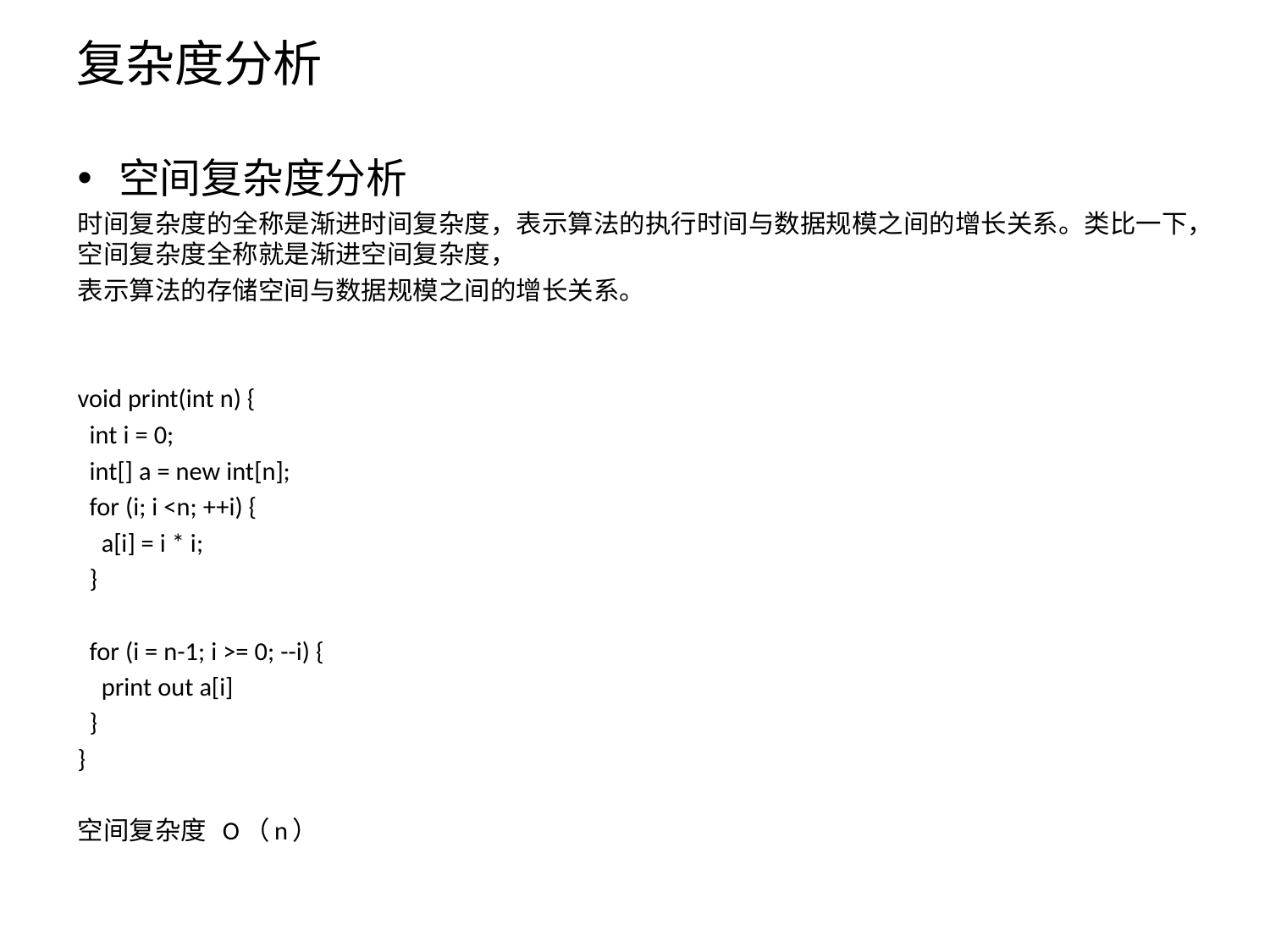

# 复杂度分析
空间复杂度分析
时间复杂度的全称是渐进时间复杂度，表示算法的执行时间与数据规模之间的增长关系。类比一下，空间复杂度全称就是渐进空间复杂度，
表示算法的存储空间与数据规模之间的增长关系。

void print(int n) {
  int i = 0;
  int[] a = new int[n];
  for (i; i <n; ++i) {
    a[i] = i * i;
  }

  for (i = n-1; i >= 0; --i) {
    print out a[i]
  }
}

空间复杂度  O（n）